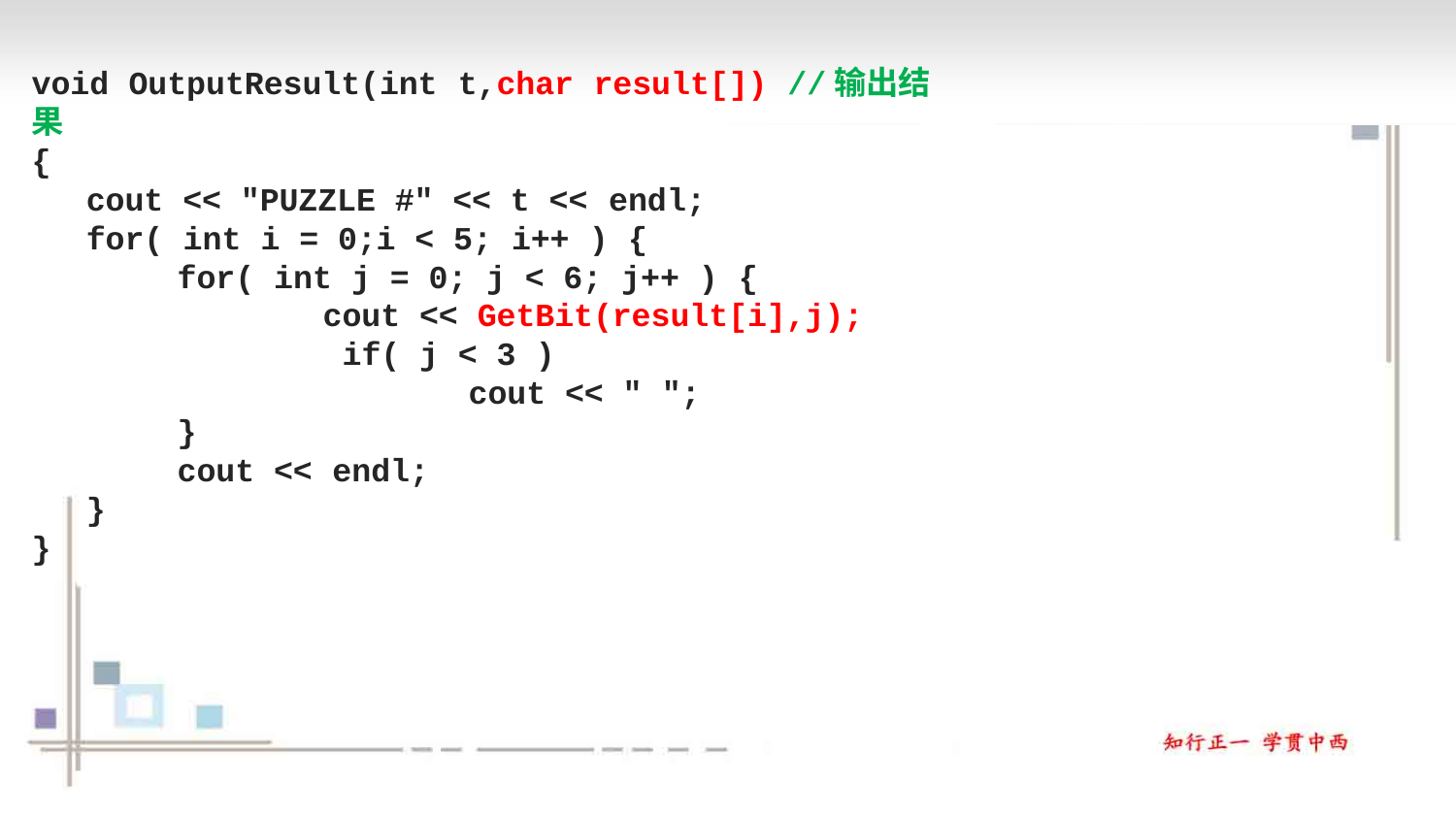

void OutputResult(int t,char result[]) //输出结果
{
cout << "PUZZLE #" << t << endl;
for( int i = 0;i < 5; i++ ) {
for( int j = 0; j < 6; j++ ) {
cout << GetBit(result[i],j);  if( j < 3 )
cout << " ";
}
cout << endl;
}
}